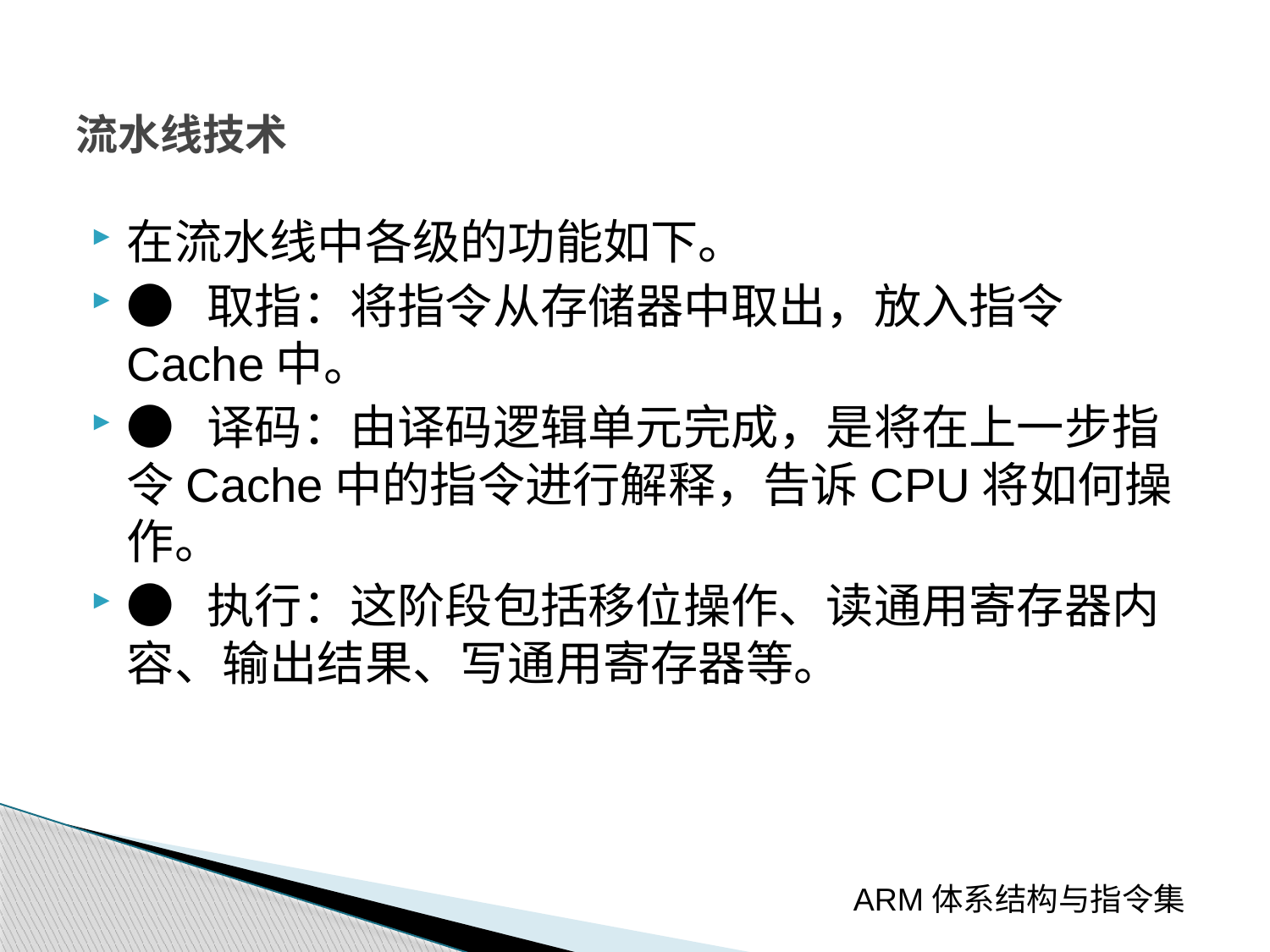

# 流水线技术
在流水线中各级的功能如下。
●  取指：将指令从存储器中取出，放入指令Cache中。
●  译码：由译码逻辑单元完成，是将在上一步指令Cache中的指令进行解释，告诉CPU将如何操作。
●  执行：这阶段包括移位操作、读通用寄存器内容、输出结果、写通用寄存器等。
            ARM体系结构与指令集